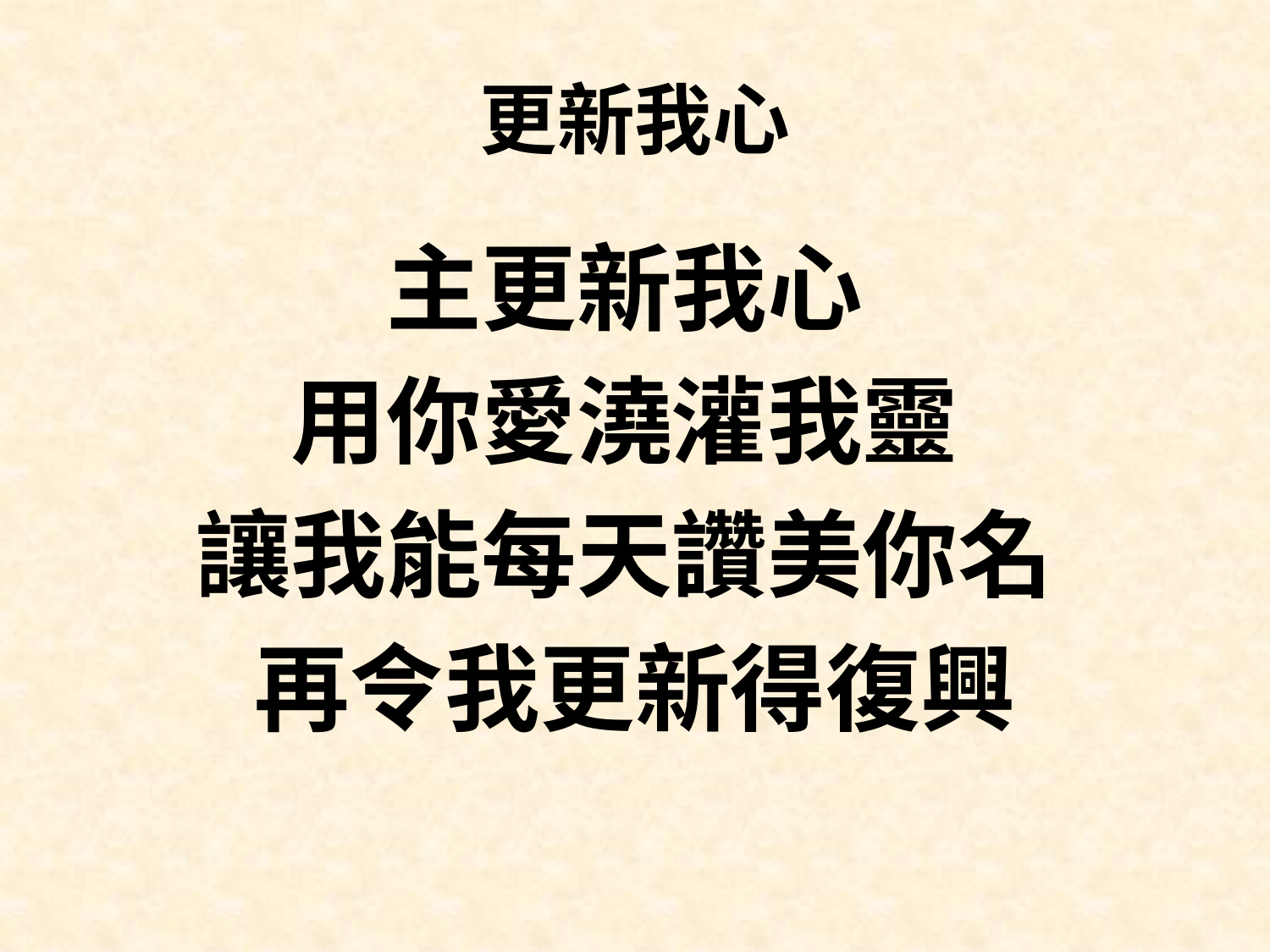

# 更新我心
主更新我心
用你愛澆灌我靈
讓我能每天讚美你名
再令我更新得復興